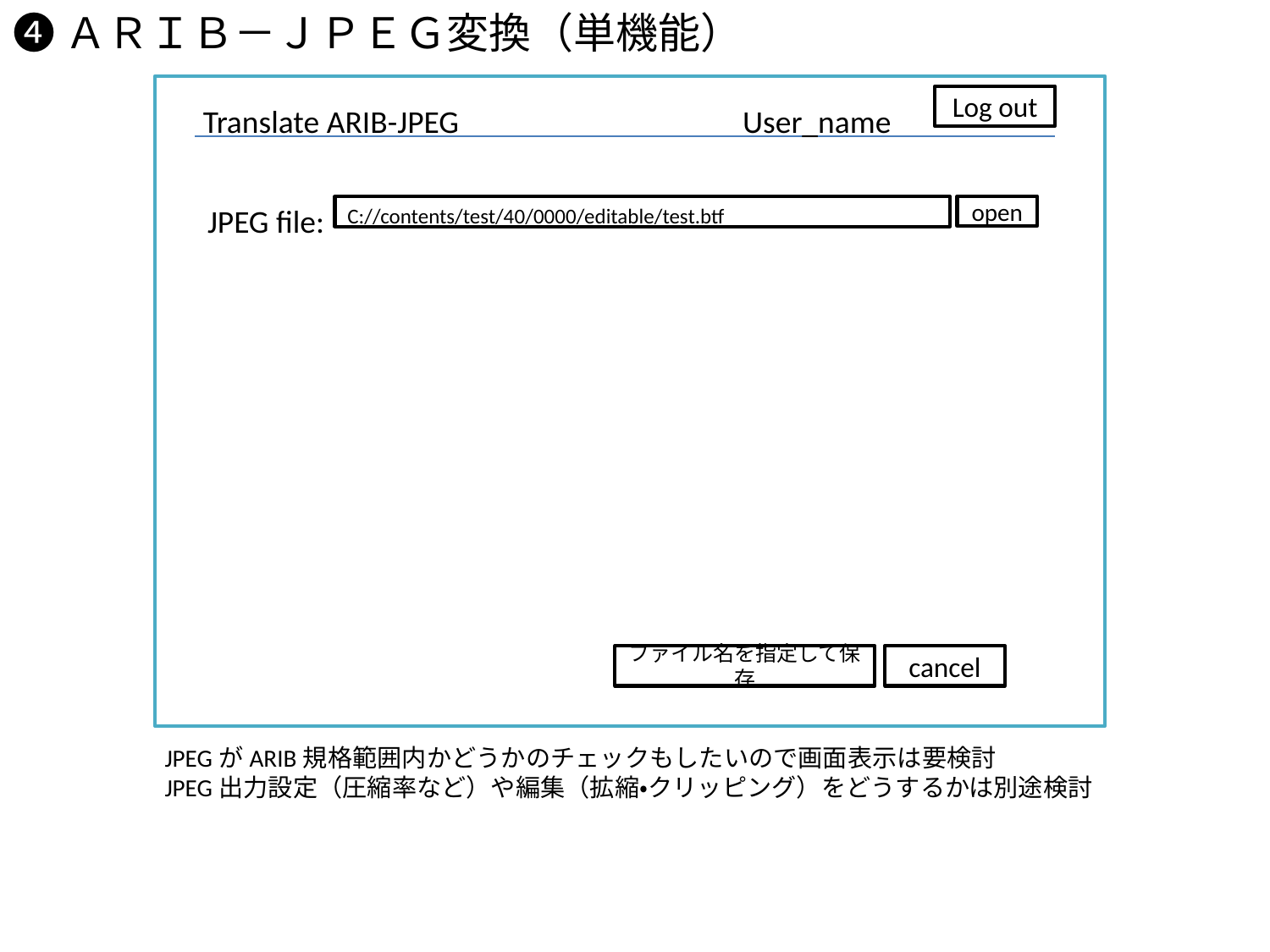

❹ＡＲＩＢ－ＪＰＥＧ変換（単機能）

Translate ARIB-JPEG
User_name
Log out
JPEG file:
open
C://contents/test/40/0000/editable/test.btf
ファイル名を指定して保存
cancel
JPEGがARIB規格範囲内かどうかのチェックもしたいので画面表示は要検討
JPEG出力設定（圧縮率など）や編集（拡縮・クリッピング）をどうするかは別途検討